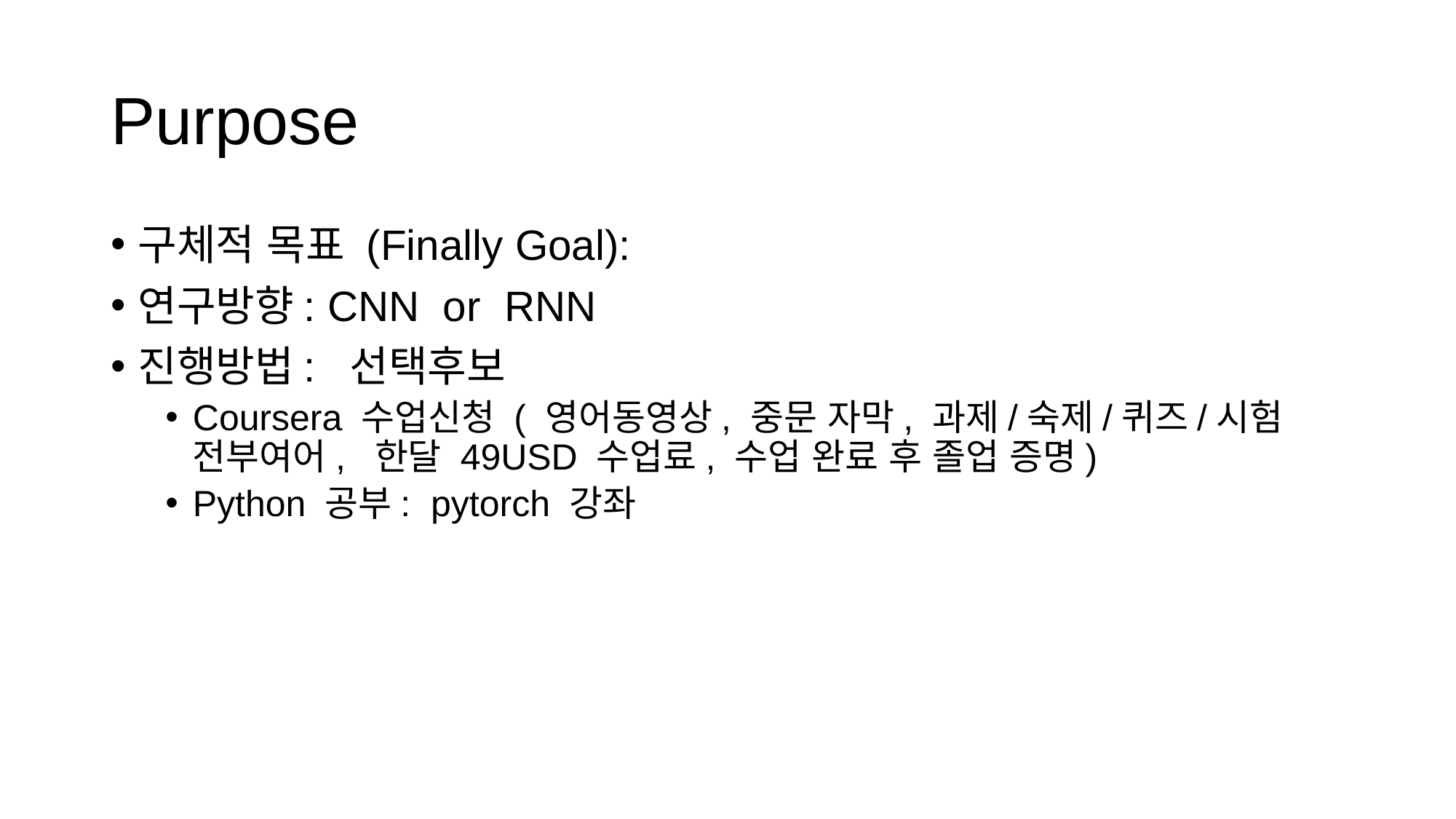

# Purpose
구체적 목표 (Finally Goal):
연구방향: CNN  or  RNN
진행방법:  선택후보
Coursera 수업신청 ( 영어동영상, 중문 자막, 과제/숙제/퀴즈/시험 전부여어,  한달 49USD 수업료, 수업 완료 후 졸업 증명)
Python 공부:  pytorch 강좌